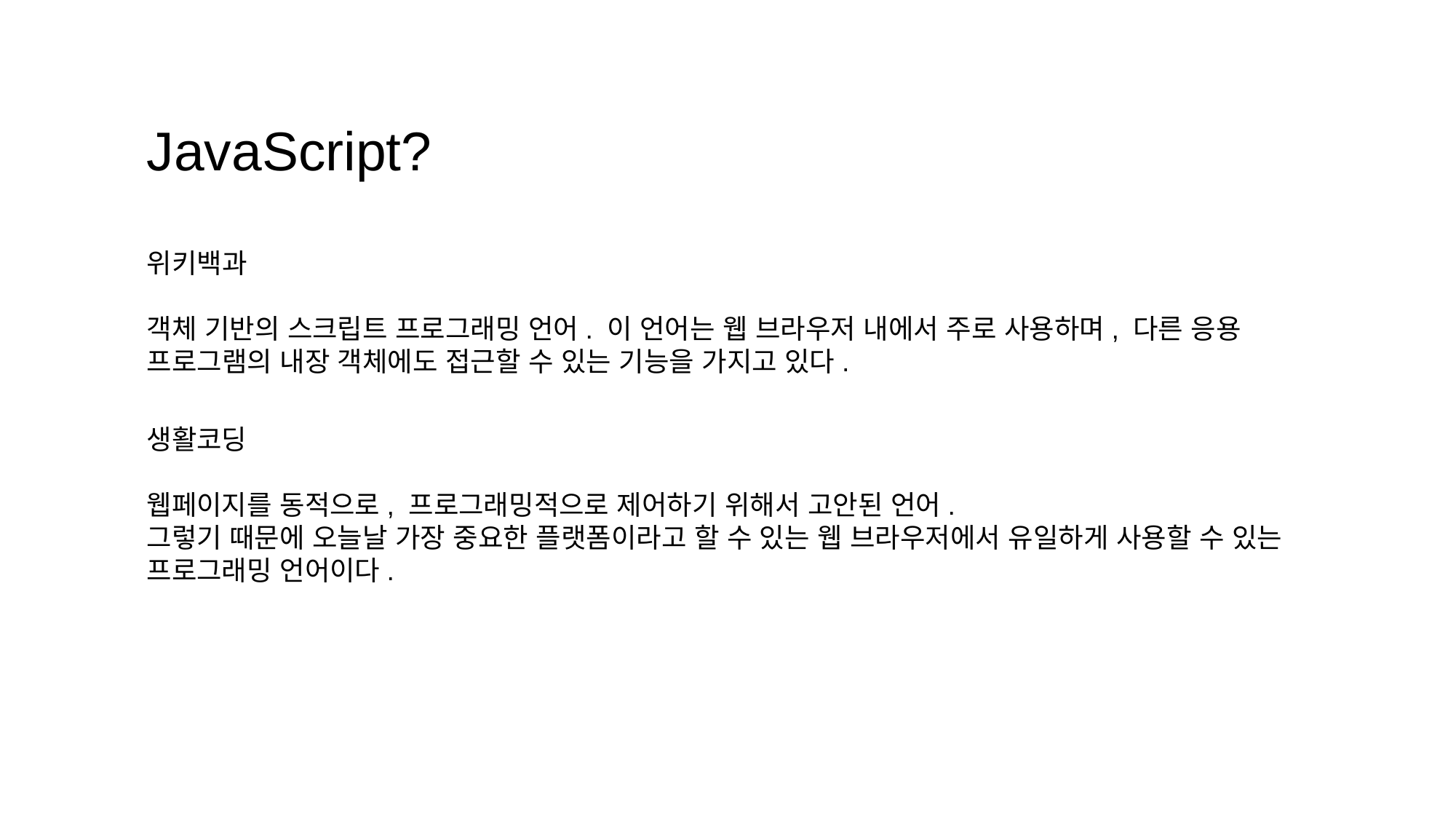

JavaScript?
위키백과

객체 기반의 스크립트 프로그래밍 언어. 이 언어는 웹 브라우저 내에서 주로 사용하며, 다른 응용 프로그램의 내장 객체에도 접근할 수 있는 기능을 가지고 있다.

생활코딩

웹페이지를 동적으로, 프로그래밍적으로 제어하기 위해서 고안된 언어.
그렇기 때문에 오늘날 가장 중요한 플랫폼이라고 할 수 있는 웹 브라우저에서 유일하게 사용할 수 있는 프로그래밍 언어이다.